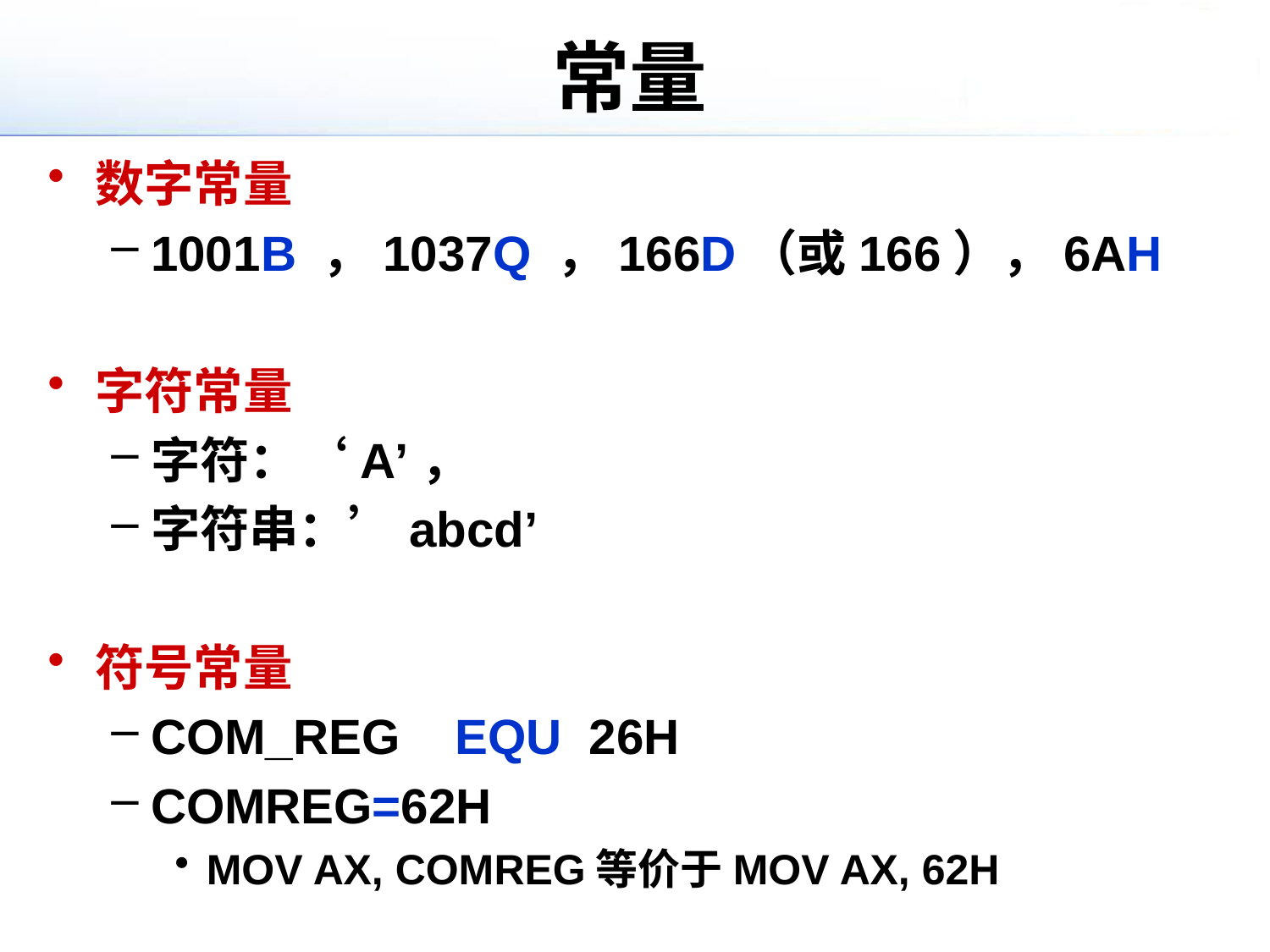

# 常量
数字常量
1001B ，1037Q ，166D（或166），6AH

字符常量
字符：‘A’，
字符串：’abcd’

符号常量
COM_REG    EQU  26H
COMREG=62H
MOV AX, COMREG等价于MOV AX, 62H